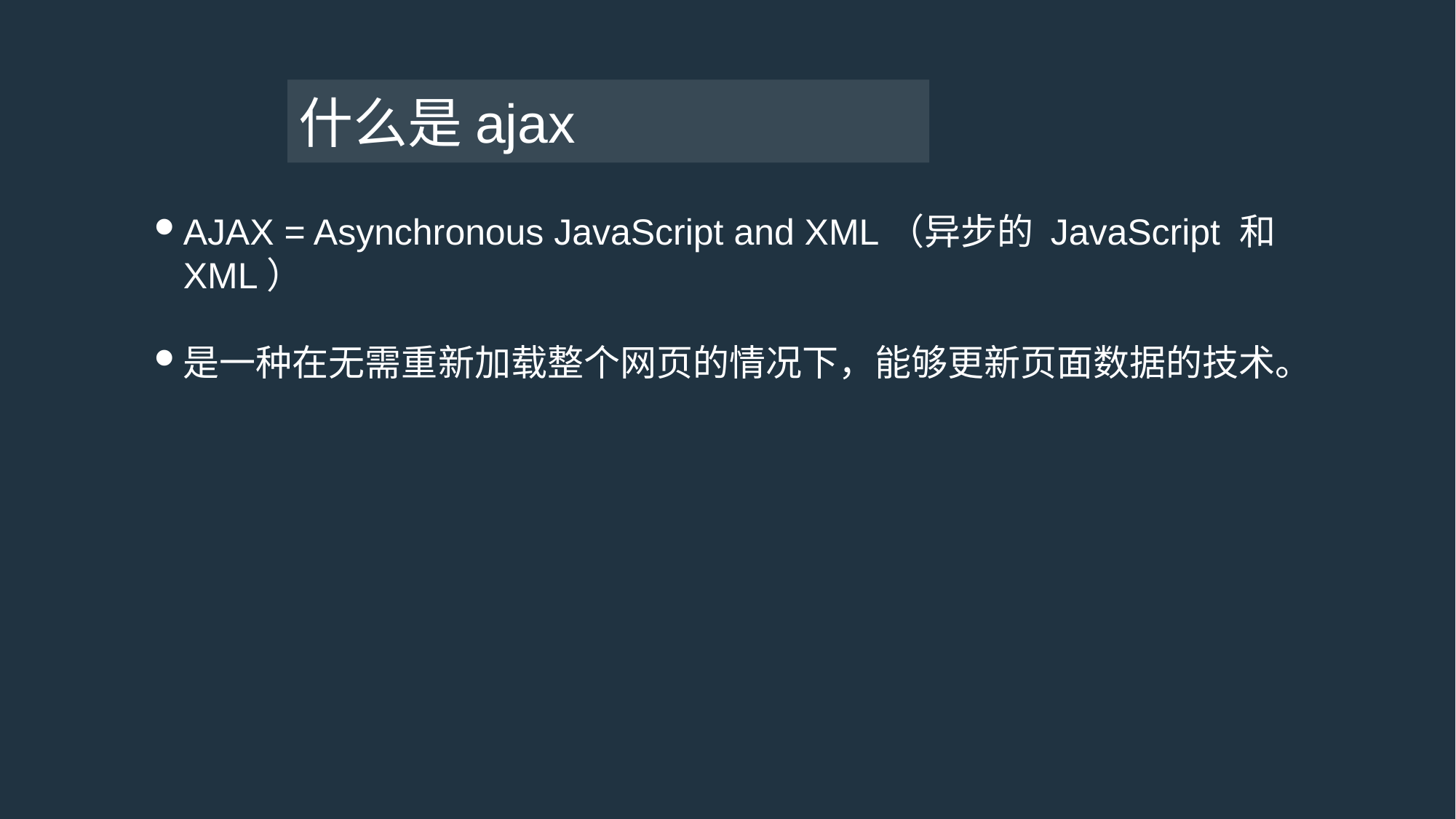

# 什么是ajax
AJAX = Asynchronous JavaScript and XML（异步的 JavaScript 和 XML）

是一种在无需重新加载整个网页的情况下，能够更新页面数据的技术。